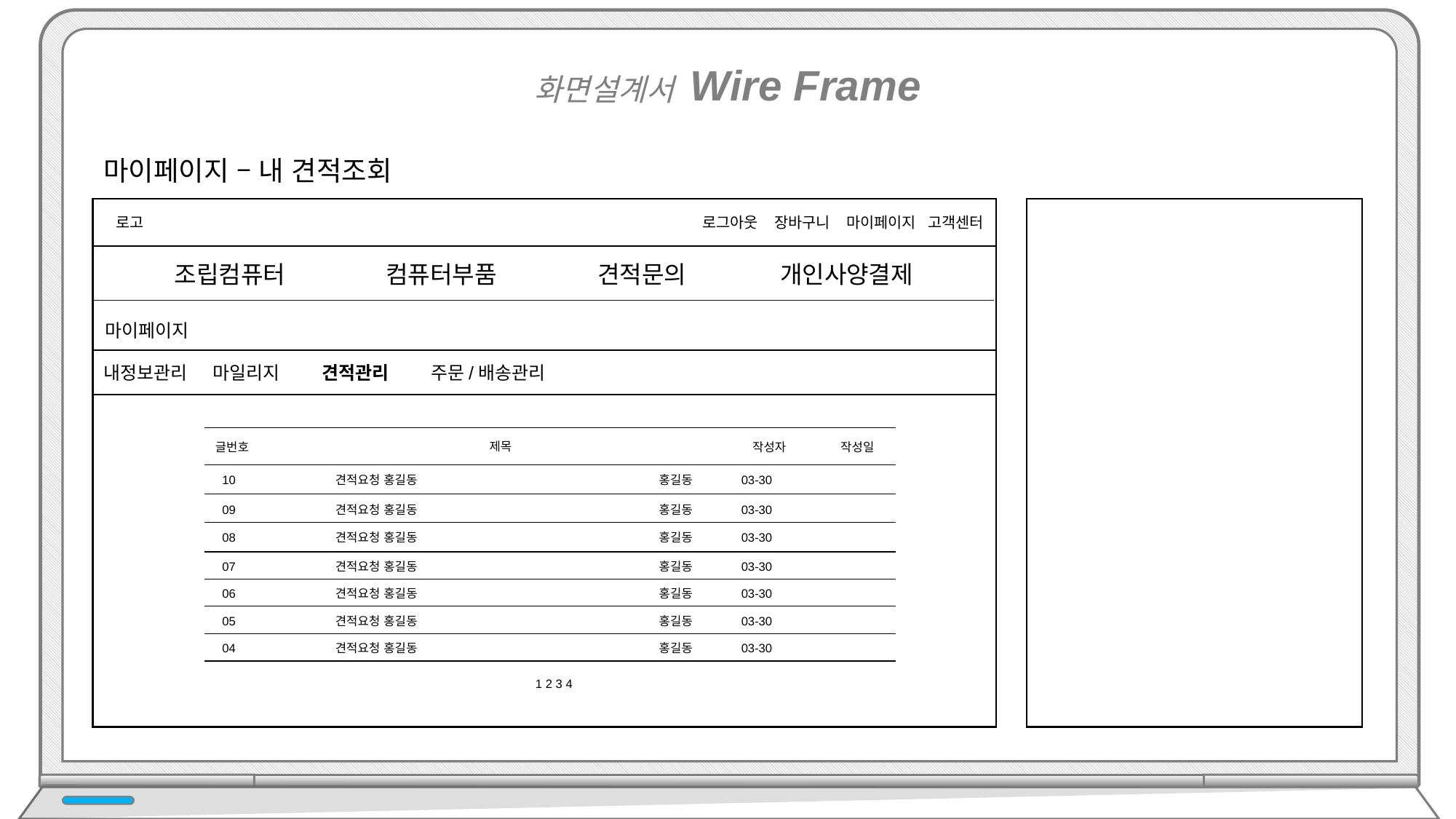

화면설계서 Wire Frame
마이페이지 – 내 견적조회

로그아웃    장바구니    마이페이지   고객센터
로고
조립컴퓨터               컴퓨터부품               견적문의              개인사양결제
마이페이지
내정보관리	마일리지	견적관리	주문/배송관리
제목
글번호
작성자
작성일
  10                            견적요청 홍길동                                                                      홍길동             03-30
  09                            견적요청 홍길동                                                                      홍길동             03-30
  08                            견적요청 홍길동                                                                      홍길동             03-30
  07                            견적요청 홍길동                                                                      홍길동             03-30
  06                            견적요청 홍길동                                                                      홍길동             03-30
  05                            견적요청 홍길동                                                                      홍길동             03-30
  04                            견적요청 홍길동                                                                      홍길동             03-30
1 2 3 4